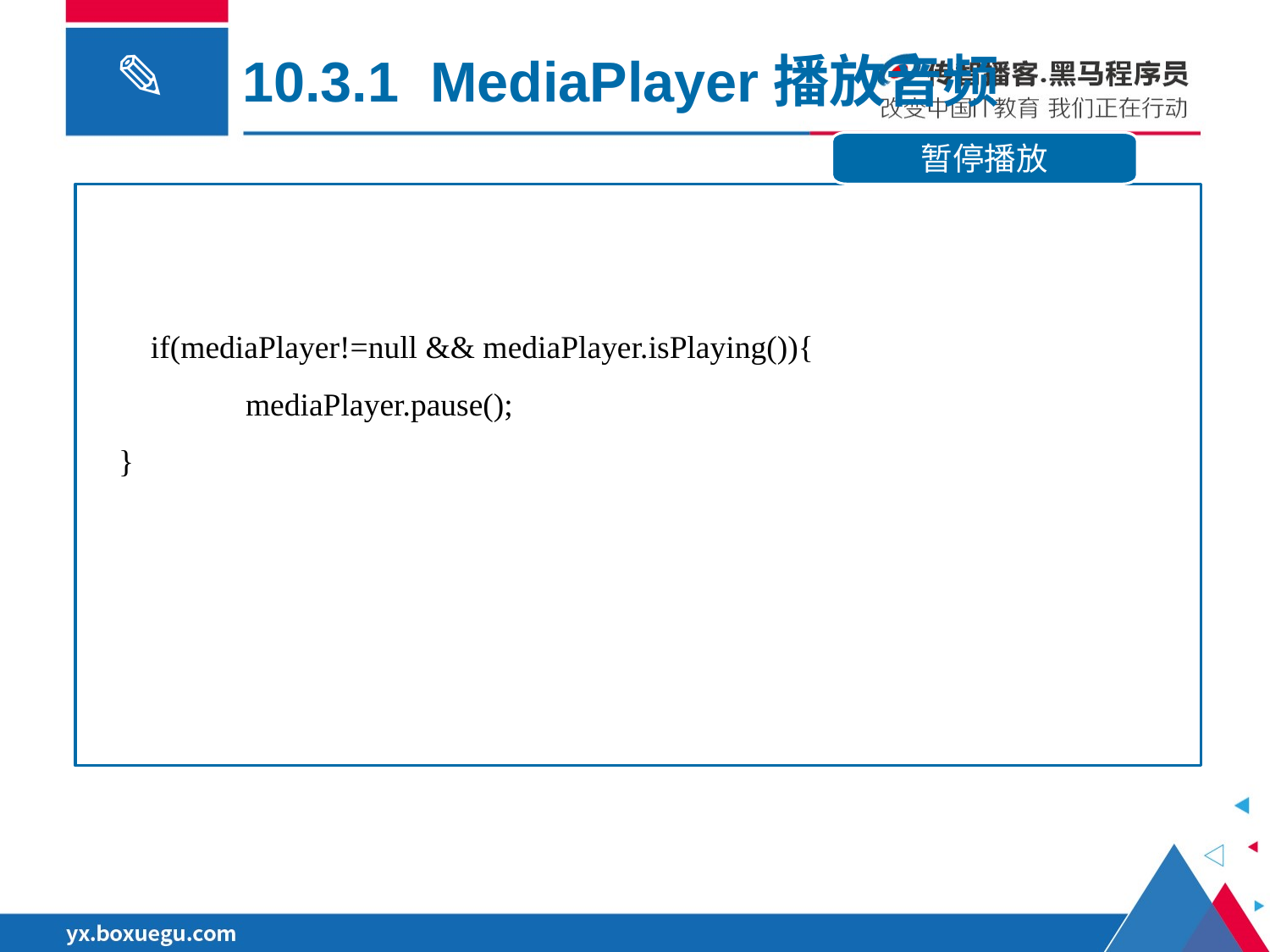

10.3.1  MediaPlayer播放音频

暂停播放

    if(mediaPlayer!=null && mediaPlayer.isPlaying()){
	mediaPlayer.pause();
}